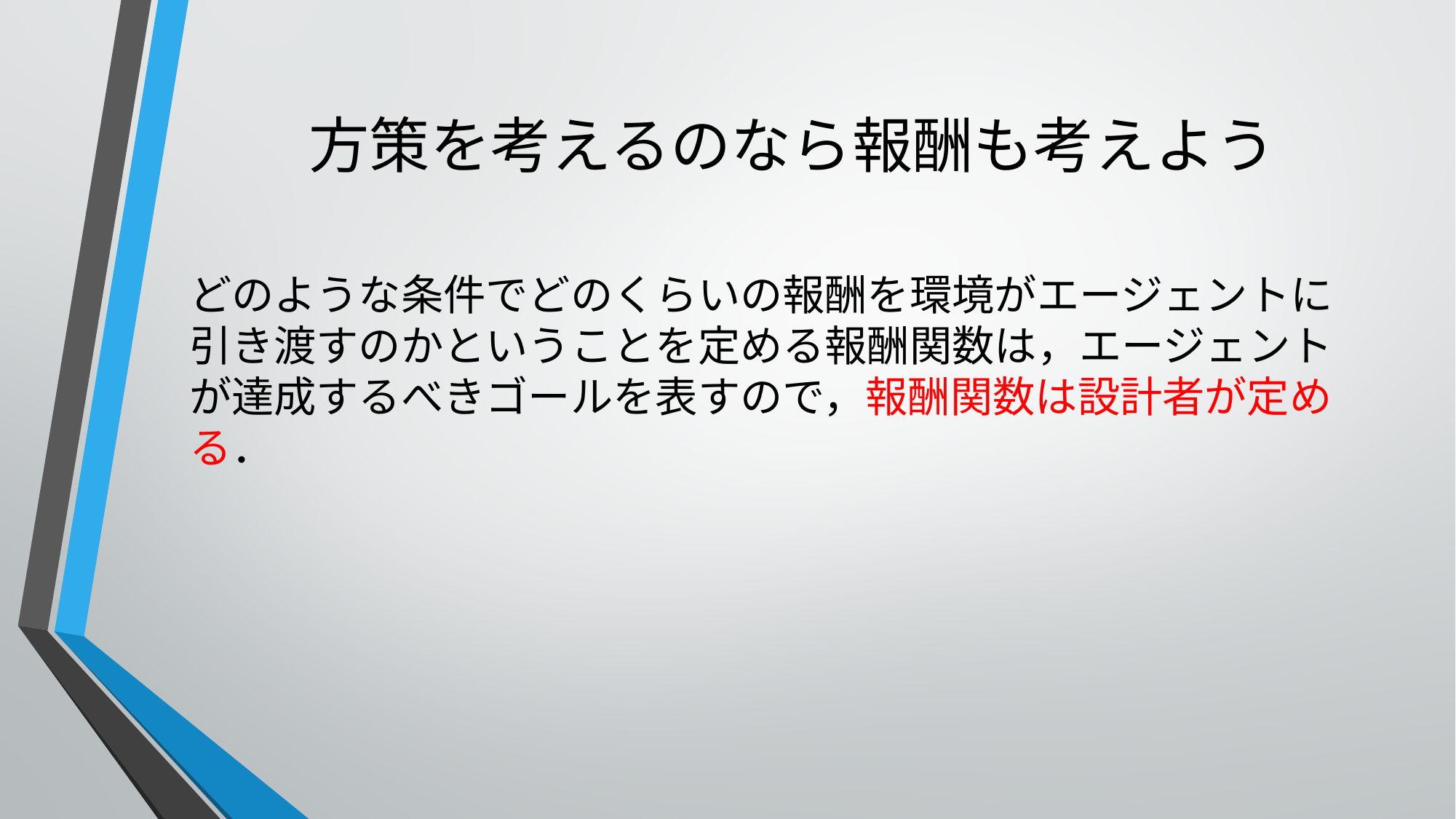

# 方策を考えるのなら報酬も考えよう
どのような条件でどのくらいの報酬を環境がエージェントに引き渡すのかということを定める報酬関数は，エージェントが達成するべきゴールを表すので，報酬関数は設計者が定める．